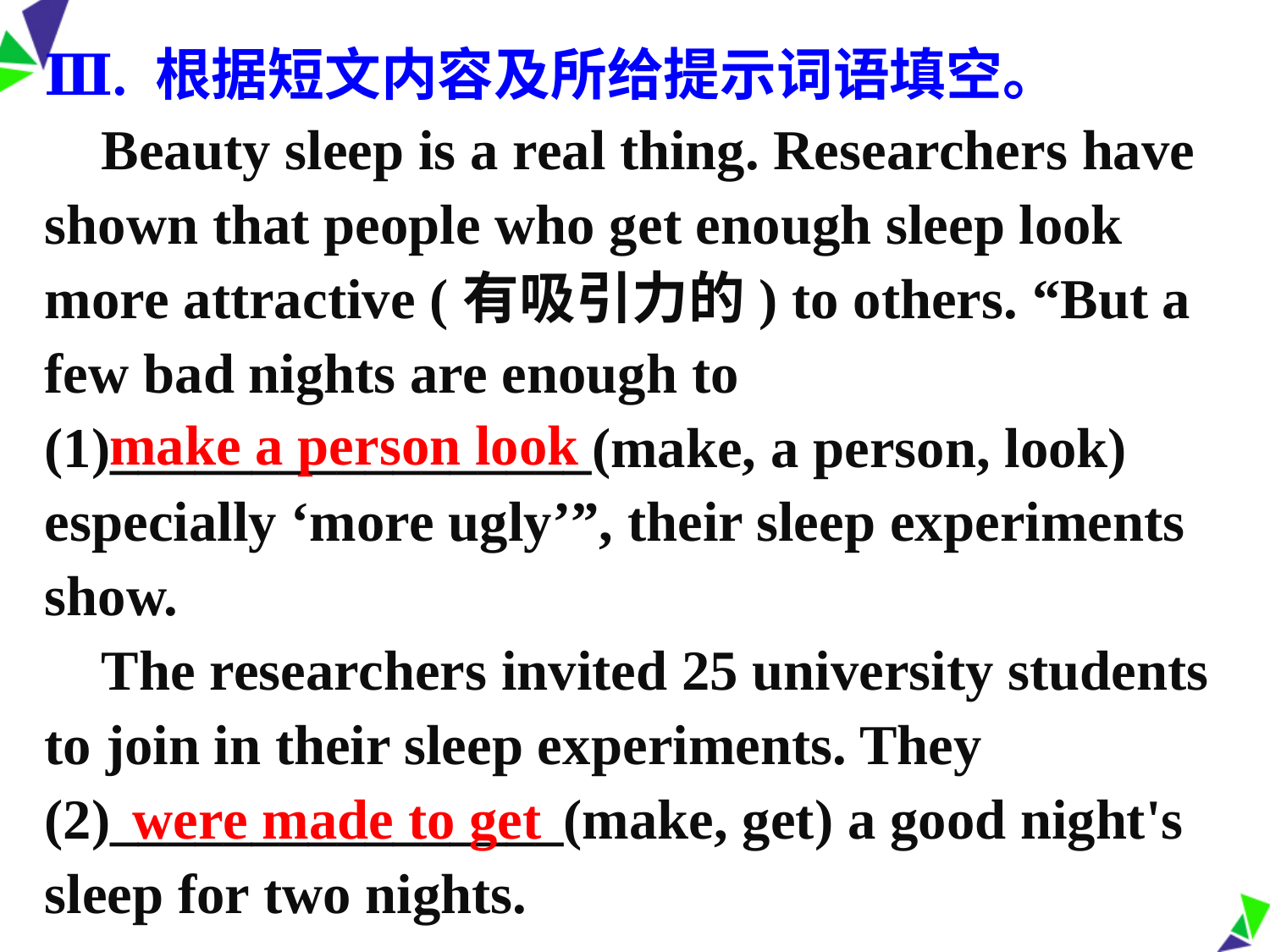

Ⅲ. 根据短文内容及所给提示词语填空。
    Beauty sleep is a real thing. Researchers have shown that people who get enough sleep look more attractive (有吸引力的) to others. “But a few bad nights are enough to (1)_________________(make, a person, look) especially ‘more ugly’”, their sleep experiments show.
    The researchers invited 25 university students to join in their sleep experiments. They (2)________________(make, get) a good night's sleep for two nights.
make a person look
were made to get